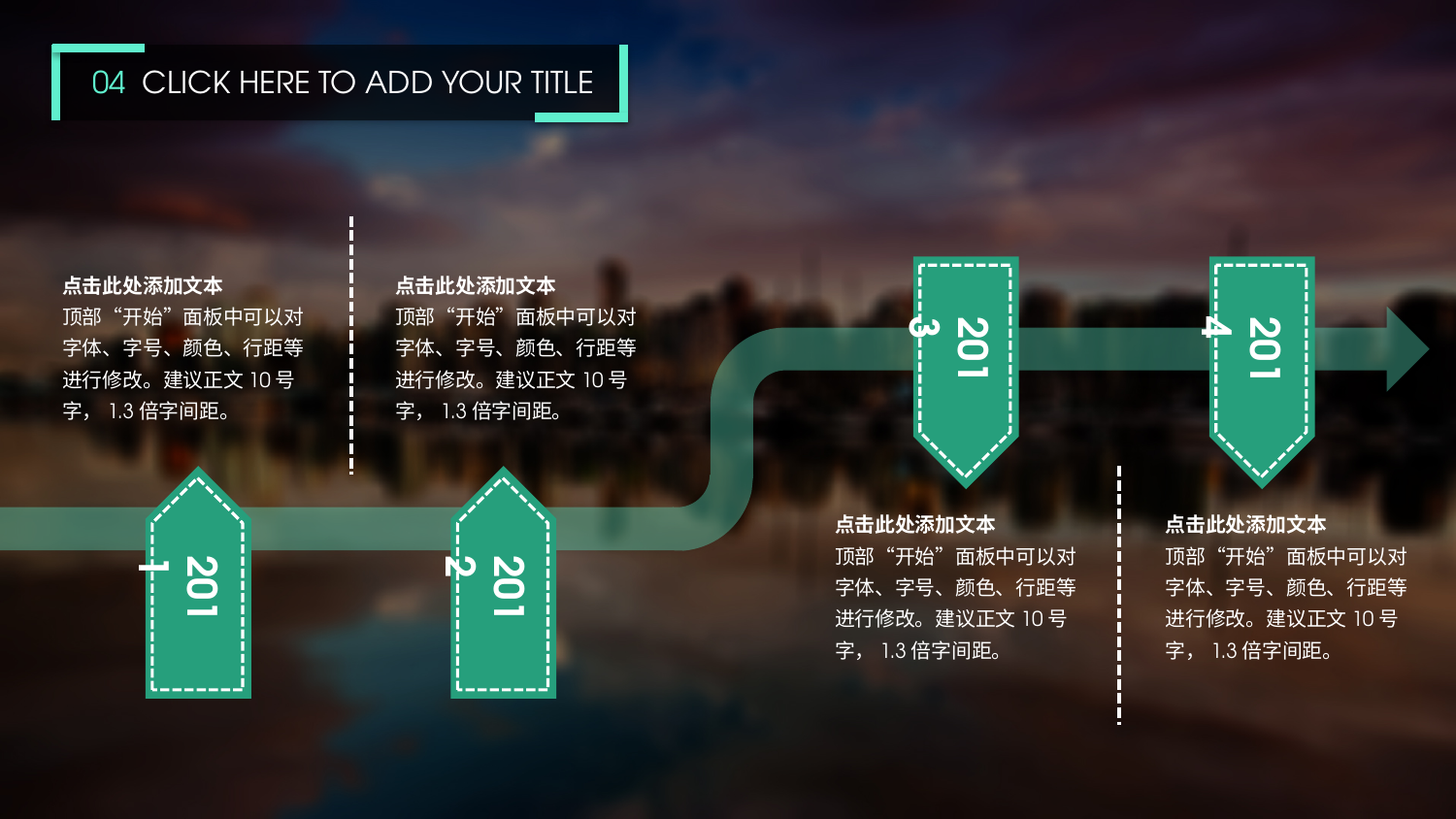

04  CLICK HERE TO ADD YOUR TITLE
点击此处添加文本
顶部“开始”面板中可以对字体、字号、颜色、行距等进行修改。建议正文10号字，1.3倍字间距。
点击此处添加文本
顶部“开始”面板中可以对字体、字号、颜色、行距等进行修改。建议正文10号字，1.3倍字间距。
2013
2014

点击此处添加文本
顶部“开始”面板中可以对字体、字号、颜色、行距等进行修改。建议正文10号字，1.3倍字间距。
点击此处添加文本
顶部“开始”面板中可以对字体、字号、颜色、行距等进行修改。建议正文10号字，1.3倍字间距。

2011
2012